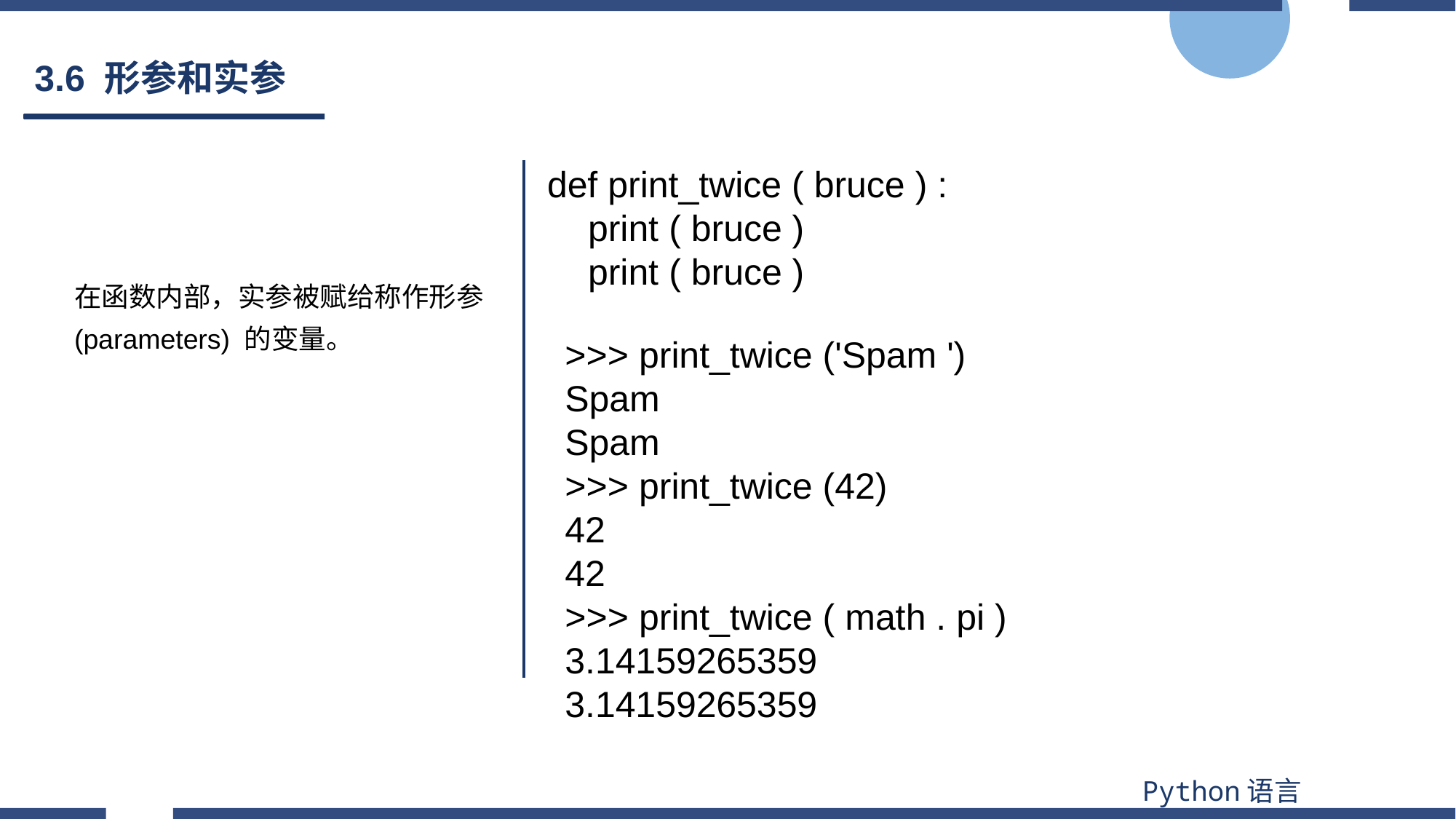

# 3.6 形参和实参
def print_twice ( bruce ) :
    print ( bruce )
    print ( bruce )
在函数内部，实参被赋给称作形参 (parameters) 的变量。
>>> print_twice ('Spam ')
Spam
Spam
>>> print_twice (42)
42
42
>>> print_twice ( math . pi )
3.14159265359
3.14159265359